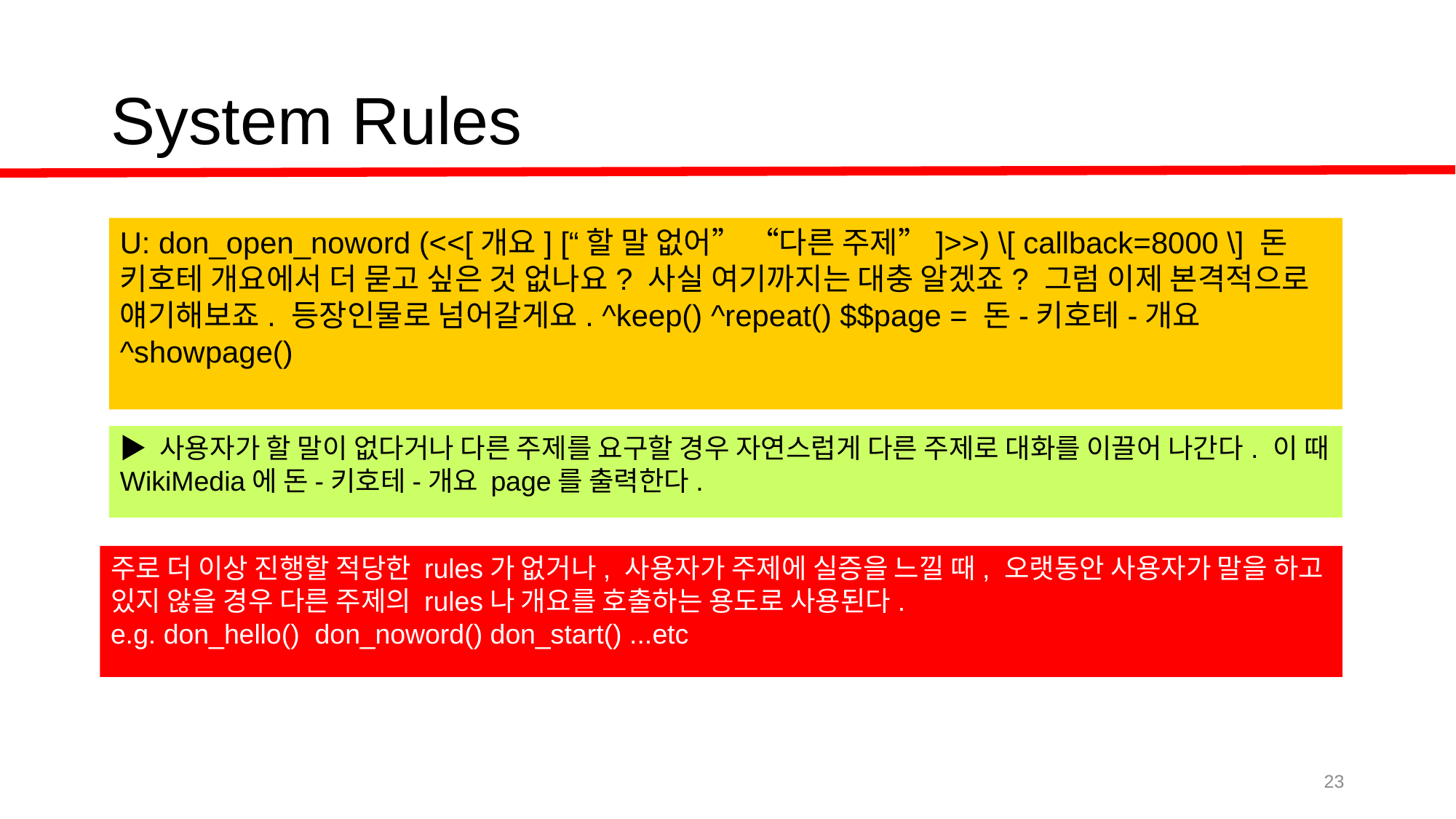

System Rules

U: don_open_noword (<<[개요] [“할 말 없어” “다른 주제”]>>) \[ callback=8000 \] 돈 키호테 개요에서 더 묻고 싶은 것 없나요? 사실 여기까지는 대충 알겠죠? 그럼 이제 본격적으로 얘기해보죠. 등장인물로 넘어갈게요. ^keep() ^repeat() $$page = 돈-키호테-개요 ^showpage()
▶ 사용자가 할 말이 없다거나 다른 주제를 요구할 경우 자연스럽게 다른 주제로 대화를 이끌어 나간다. 이 때 WikiMedia에 돈-키호테-개요 page를 출력한다.
주로 더 이상 진행할 적당한 rules가 없거나, 사용자가 주제에 실증을 느낄 때, 오랫동안 사용자가 말을 하고 있지 않을 경우 다른 주제의 rules나 개요를 호출하는 용도로 사용된다.
e.g. don_hello()  don_noword() don_start() ...etc
23